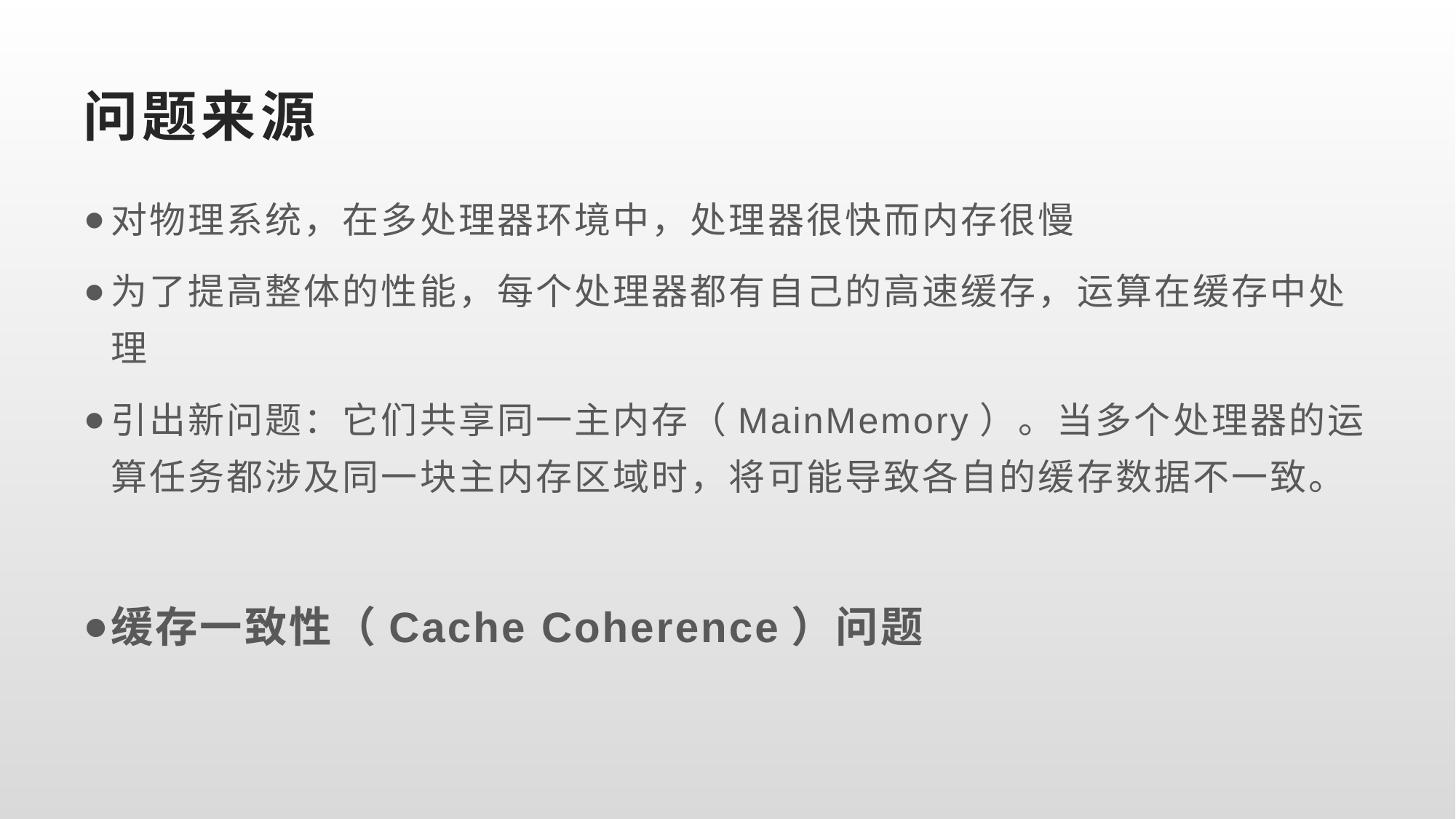

# 问题来源
对物理系统，在多处理器环境中，处理器很快而内存很慢
为了提高整体的性能，每个处理器都有自己的高速缓存，运算在缓存中处理
引出新问题：它们共享同一主内存（MainMemory）。当多个处理器的运算任务都涉及同一块主内存区域时，将可能导致各自的缓存数据不一致。

缓存一致性（Cache Coherence）问题